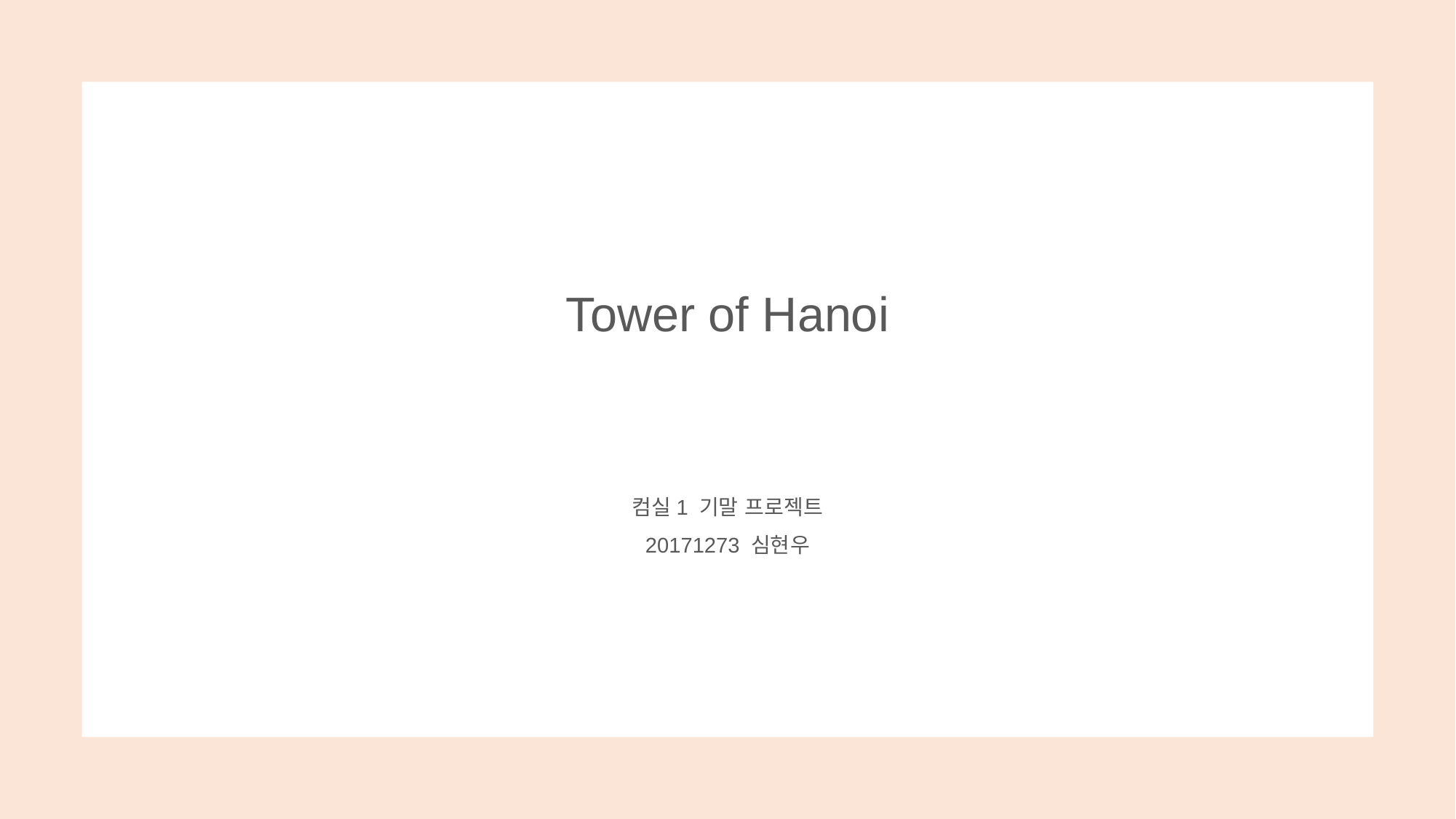

# Tower of Hanoi
컴실1 기말 프로젝트
20171273 심현우